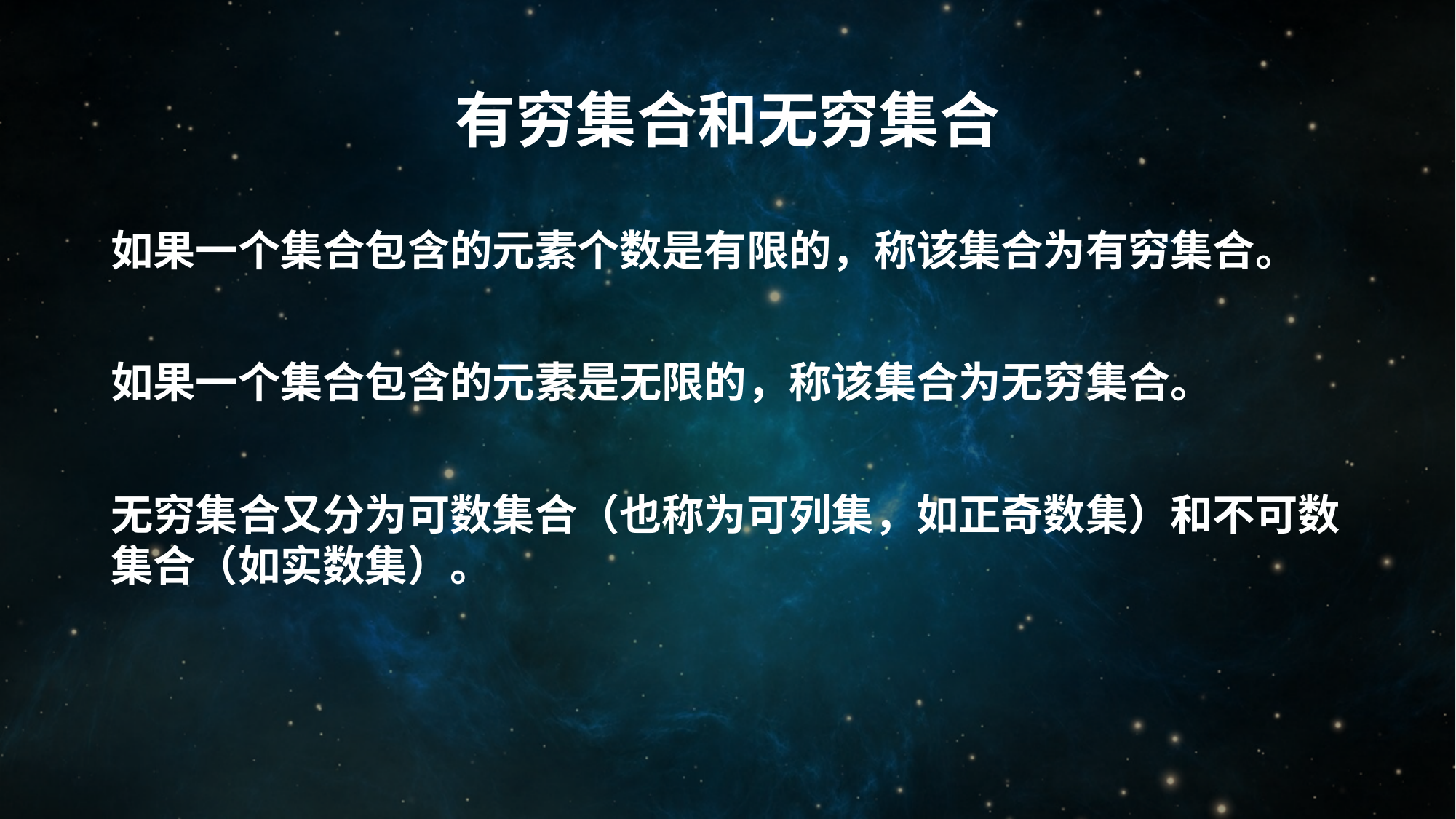

# 有穷集合和无穷集合
如果一个集合包含的元素个数是有限的，称该集合为有穷集合。

如果一个集合包含的元素是无限的，称该集合为无穷集合。

无穷集合又分为可数集合（也称为可列集，如正奇数集）和不可数集合（如实数集）。